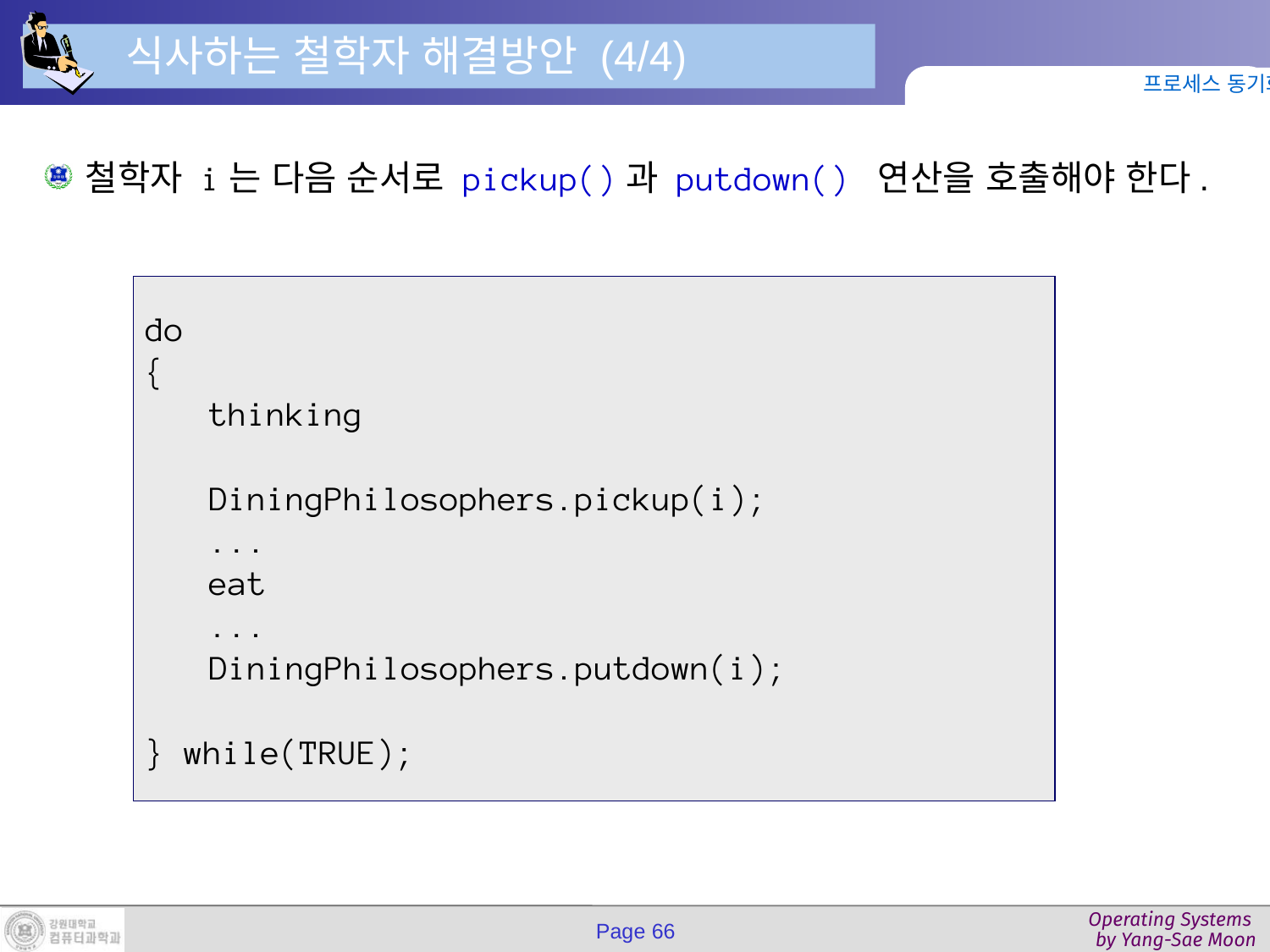

식사하는 철학자 해결방안 (4/4)
프로세스 동기화
철학자 i는 다음 순서로 pickup()과 putdown() 연산을 호출해야 한다.
do
{
	thinking

	DiningPhilosophers.pickup(i);
	...
	eat
	...
	DiningPhilosophers.putdown(i);

} while(TRUE);
Page 66